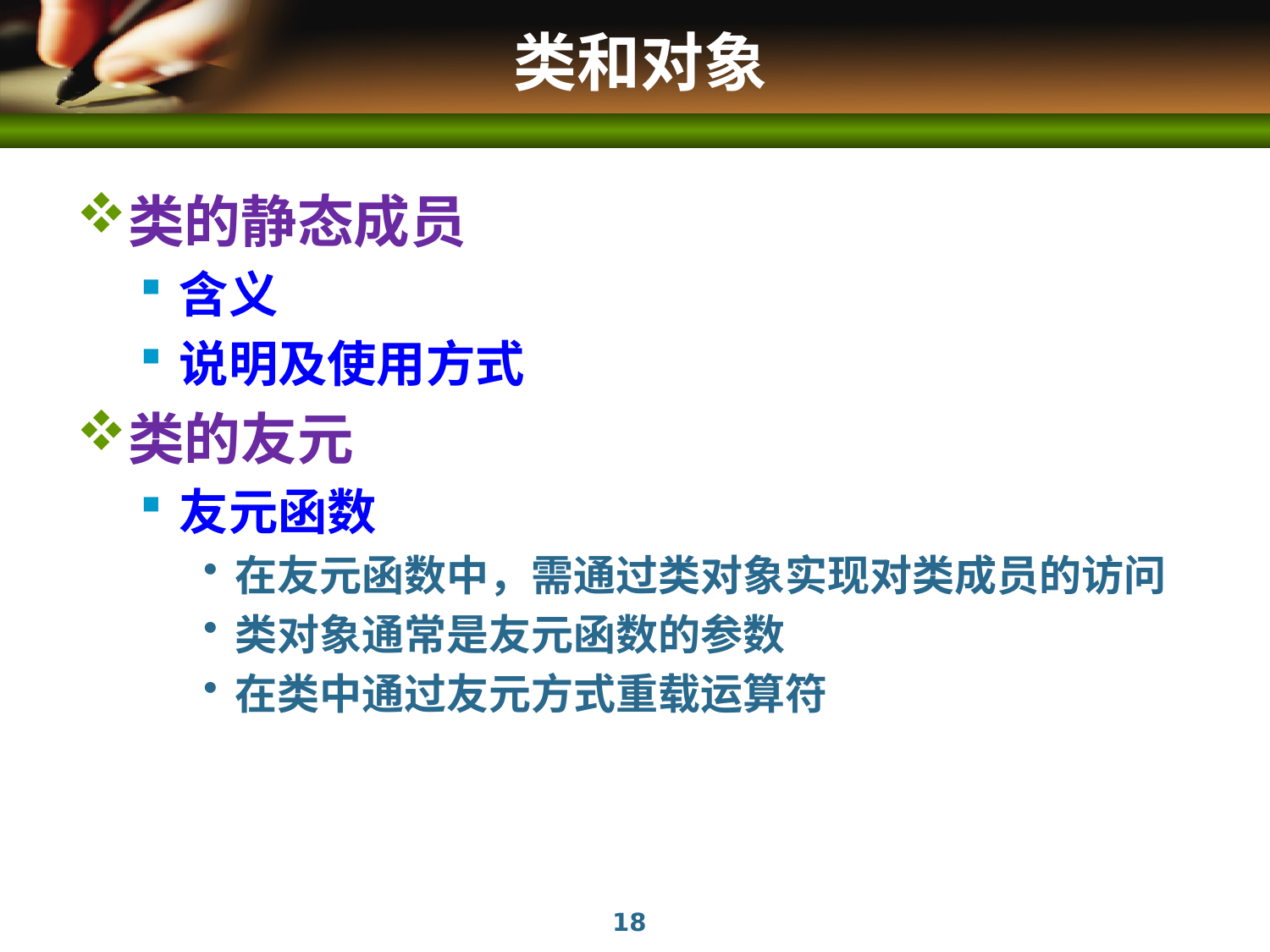

# 类和对象
类的静态成员
含义
说明及使用方式
类的友元
友元函数
在友元函数中，需通过类对象实现对类成员的访问
类对象通常是友元函数的参数
在类中通过友元方式重载运算符
18